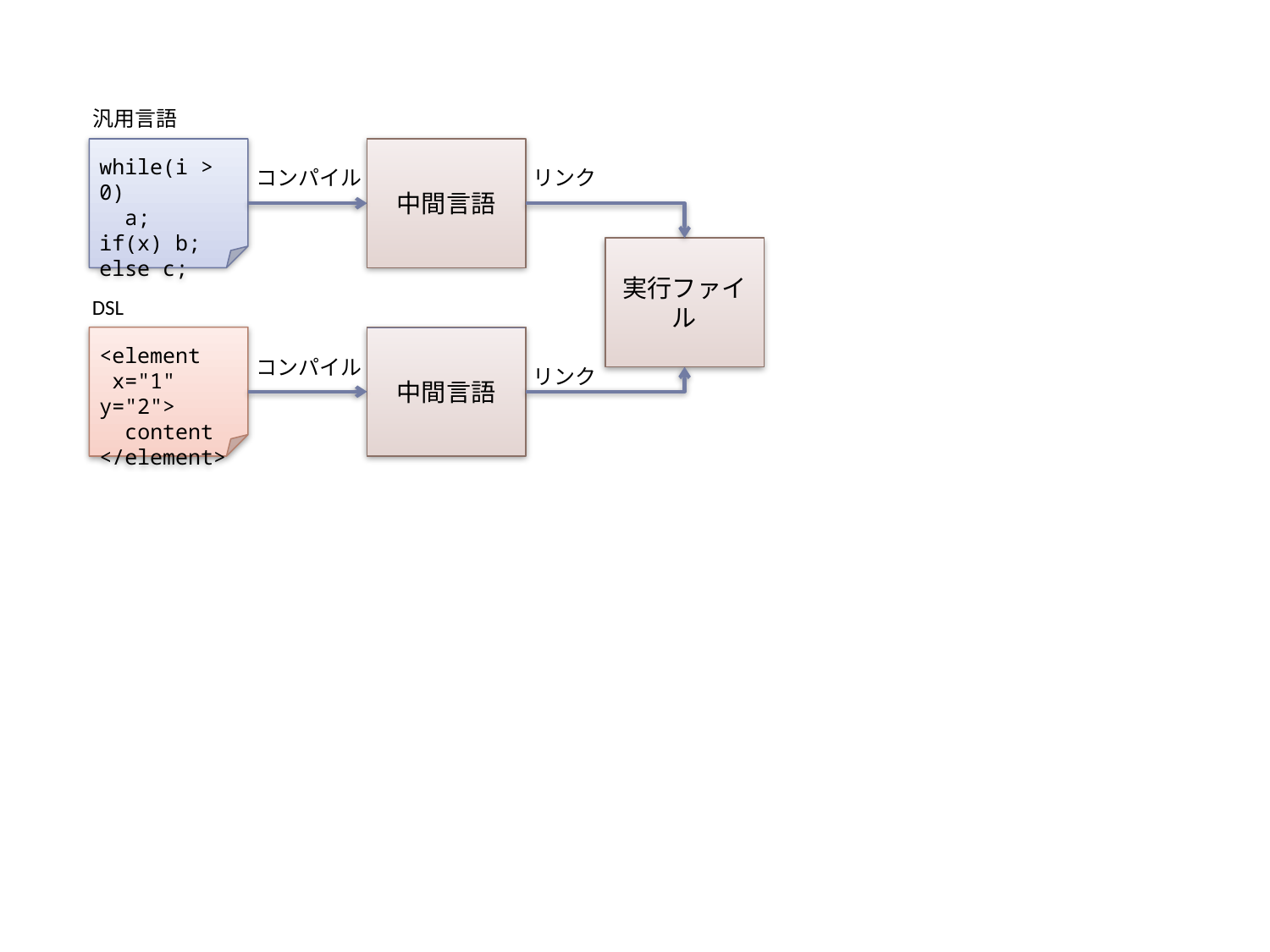

汎用言語
while(i > 0)
  a;
if(x) b;
else c;
中間言語
コンパイル
リンク
実行ファイル
DSL
<element
 x="1" y="2">
  content
</element>
中間言語
コンパイル
リンク